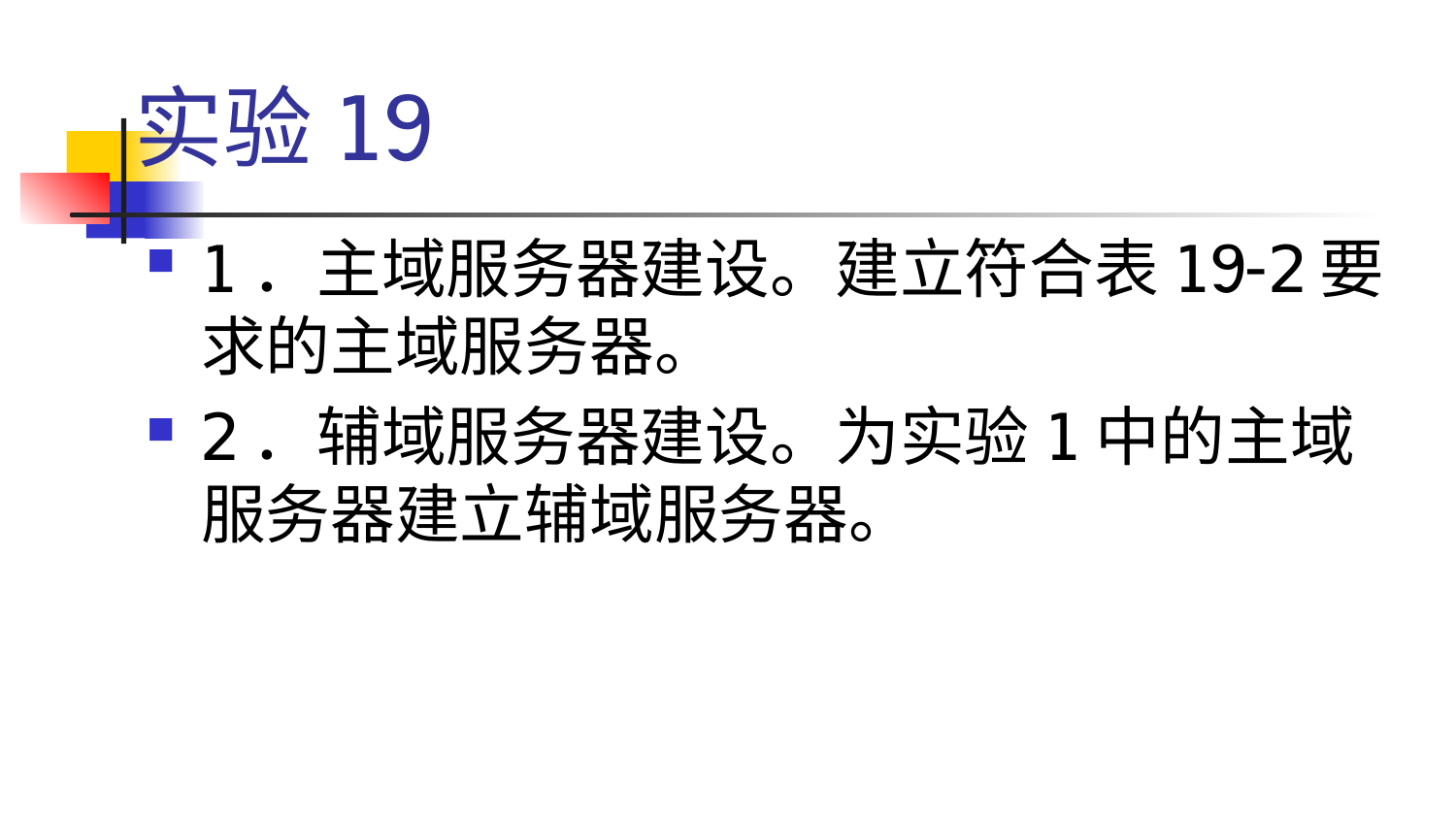

# 实验19
1．主域服务器建设。建立符合表19-2要求的主域服务器。
2．辅域服务器建设。为实验1中的主域服务器建立辅域服务器。